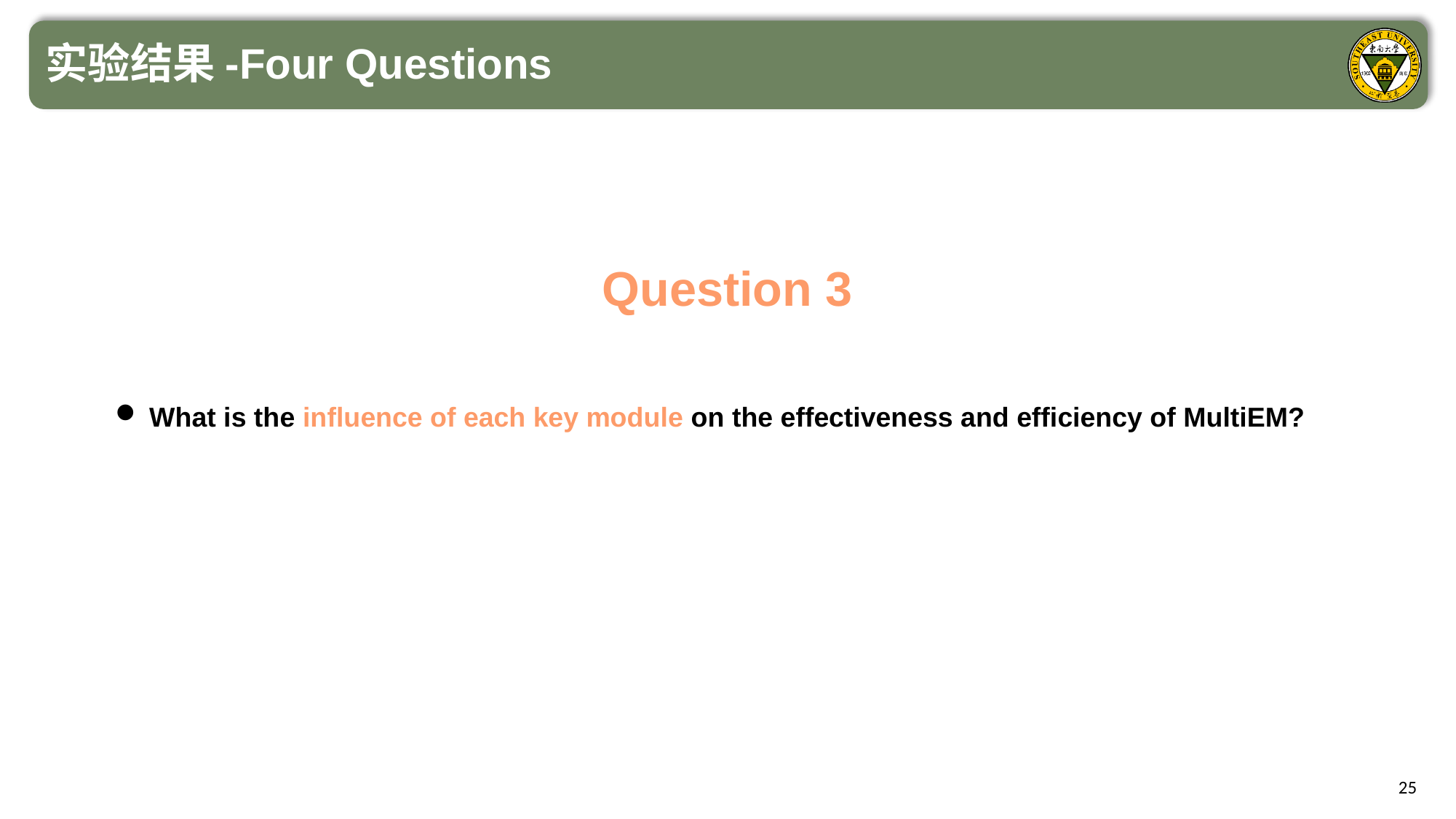

实验结果-Four Questions
Question 3
What is the influence of each key module on the effectiveness and efficiency of MultiEM?
25